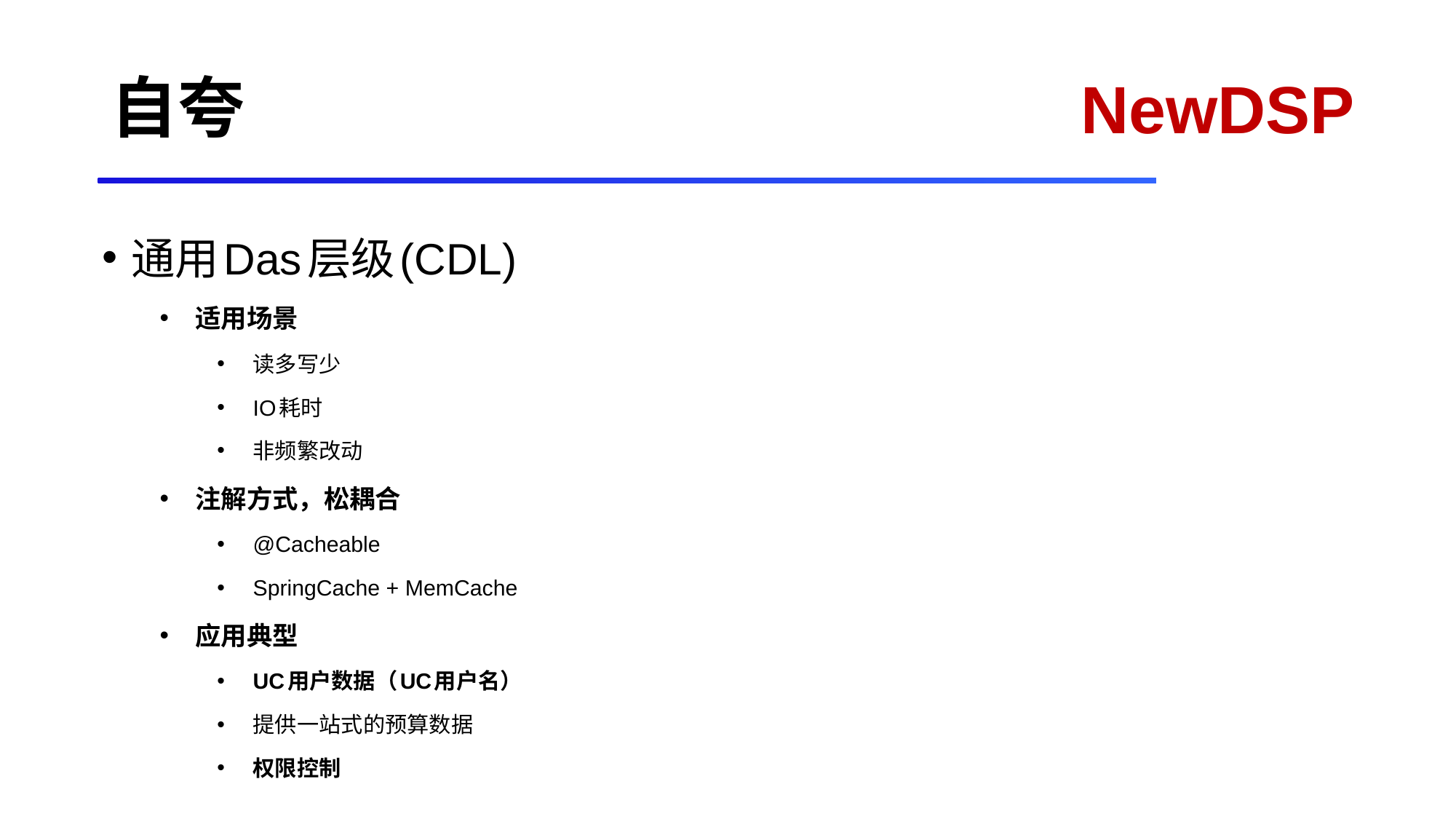

# 自夸

通用Das层级(CDL)
适用场景
读多写少
IO耗时
非频繁改动
注解方式，松耦合
@Cacheable
SpringCache + MemCache
应用典型
UC用户数据（UC用户名）
提供一站式的预算数据
权限控制